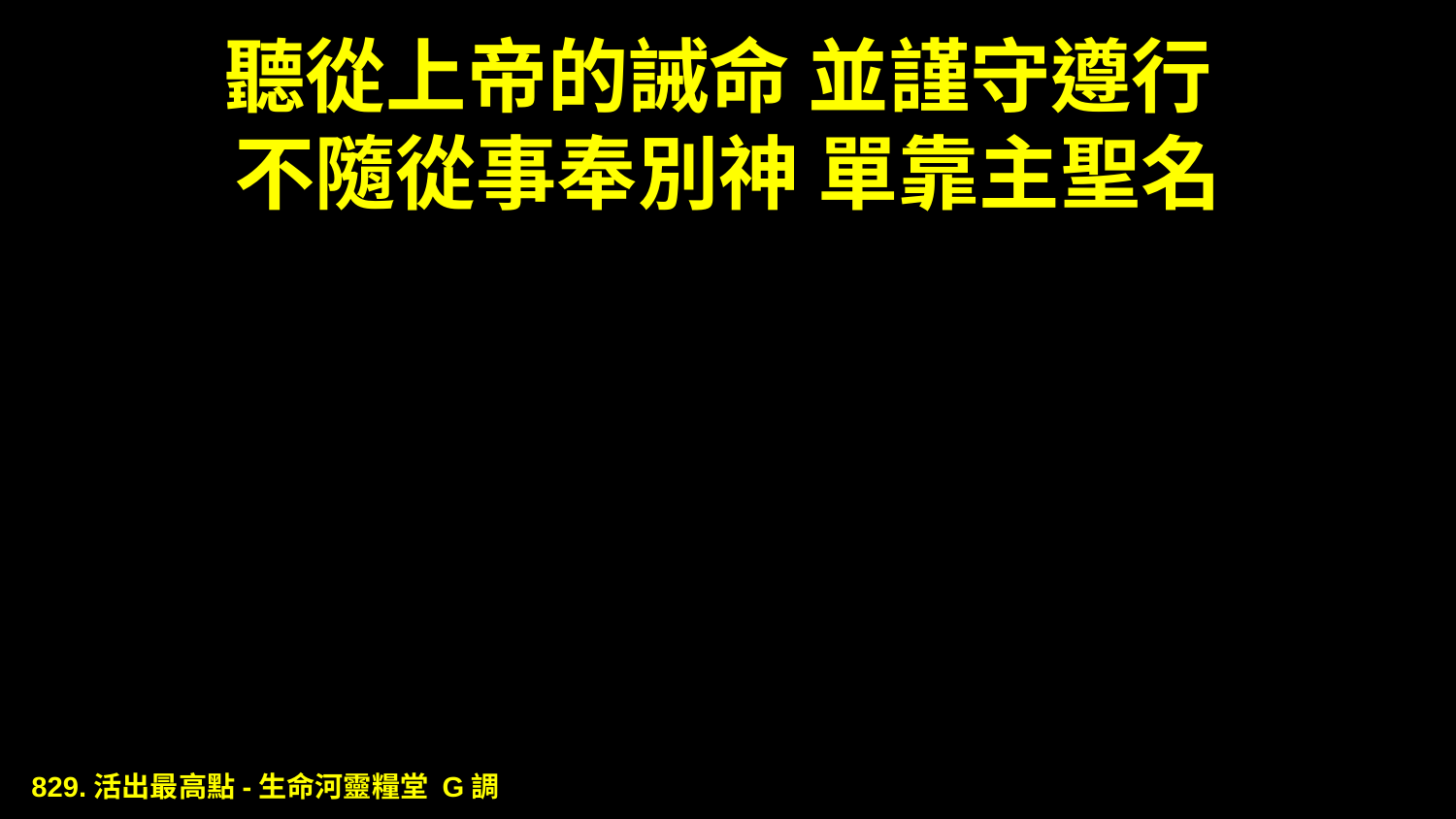

# 聽從上帝的誡命 並謹守遵行 不隨從事奉別神 單靠主聖名
829.活出最高點-生命河靈糧堂 G調